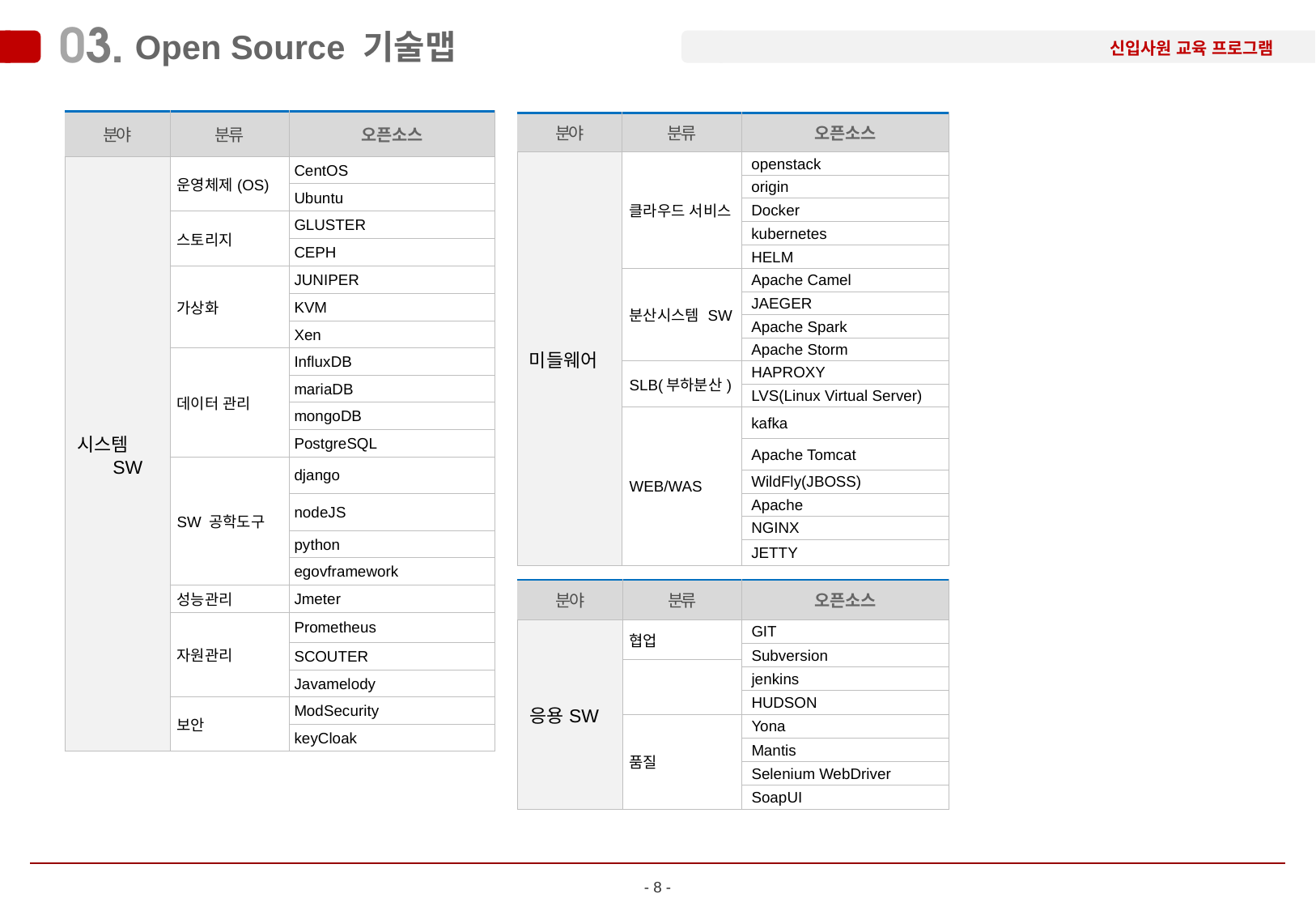

03.
Open Source 기술맵
| 분야 | 분류 | 오픈소스 |
| --- | --- | --- |
| 시스템SW | 운영체제(OS) | CentOS |
|  |  | Ubuntu |
|  | 스토리지 | GLUSTER |
|  |  | CEPH |
|  | 가상화 | JUNIPER |
|  |  | KVM |
|  |  | Xen |
|  | 데이터 관리 | InfluxDB |
|  |  | mariaDB |
|  |  | mongoDB |
|  |  | PostgreSQL |
|  | SW 공학도구 | django |
|  |  | nodeJS |
|  |  | python |
|  |  | egovframework |
|  | 성능관리 | Jmeter |
|  | 자원관리 | Prometheus |
|  |  | SCOUTER |
|  |  | Javamelody |
|  | 보안 | ModSecurity |
|  |  | keyCloak |
| 분야 | 분류 | 오픈소스 |
| --- | --- | --- |
| 미들웨어 | 클라우드 서비스 | openstack |
|  |  | origin |
|  |  | Docker |
|  |  | kubernetes |
|  |  | HELM |
|  | 분산시스템 SW | Apache Camel |
|  |  | JAEGER |
|  |  | Apache Spark |
|  |  | Apache Storm |
|  | SLB(부하분산) | HAPROXY |
|  |  | LVS(Linux Virtual Server) |
|  | WEB/WAS | kafka |
|  |  | Apache Tomcat |
|  |  | WildFly(JBOSS) |
|  |  | Apache |
|  |  | NGINX |
|  |  | JETTY |
| 분야 | 분류 | 오픈소스 |
| --- | --- | --- |
| 응용SW | 협업 | GIT |
|  |  | Subversion |
|  |  |  |
|  |  | jenkins |
|  |  | HUDSON |
|  | 품질 | Yona |
|  |  | Mantis |
|  |  | Selenium WebDriver |
|  |  | SoapUI |